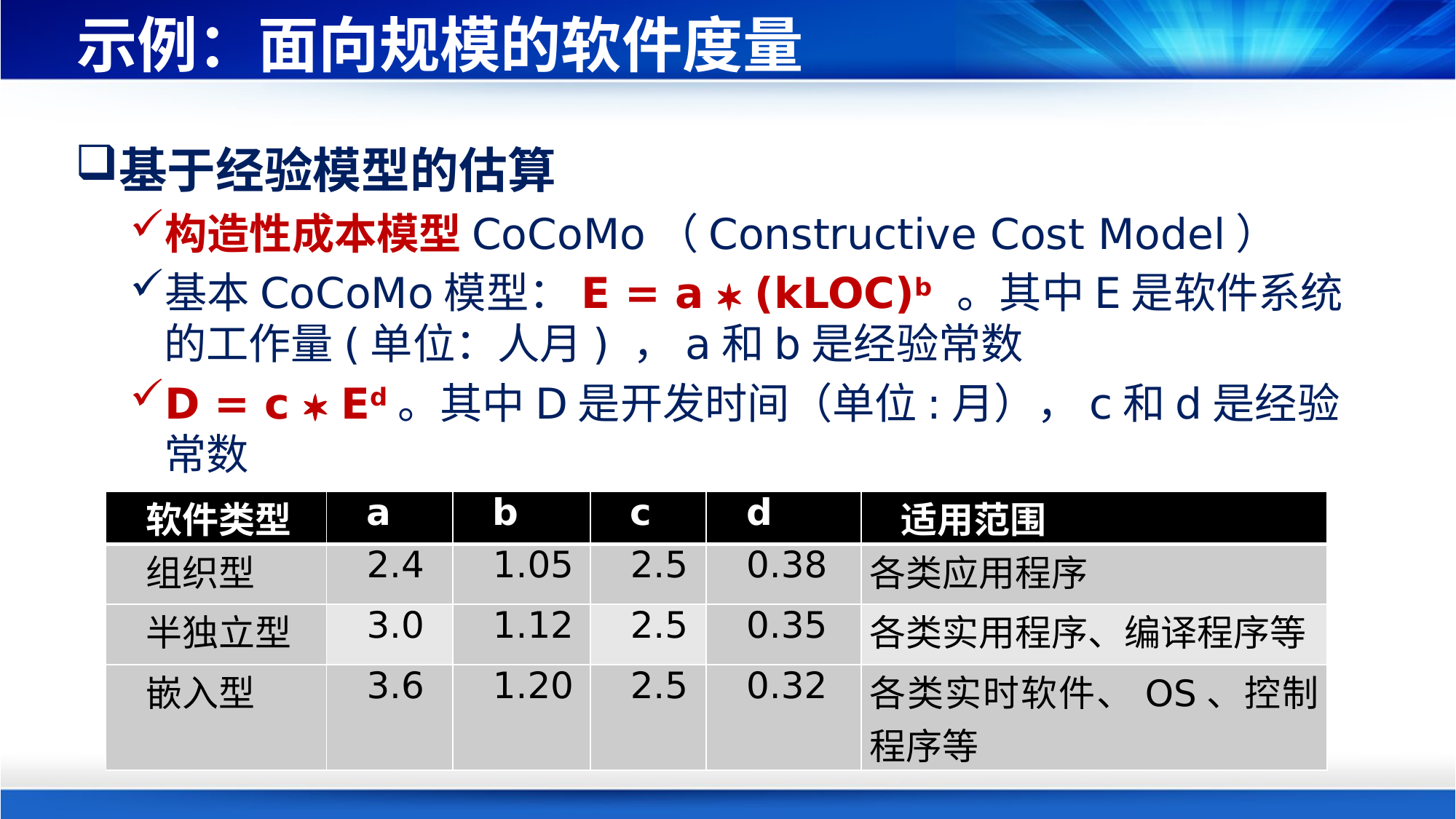

# 示例：面向规模的软件度量
基于经验模型的估算
构造性成本模型CoCoMo（Constructive Cost Model）
基本CoCoMo模型：E = a ∗ (kLOC)b 。其中E是软件系统的工作量(单位：人月) ，a和b是经验常数
D = c ∗ Ed。其中D是开发时间（单位:月），c和d是经验常数
| 软件类型 | a | b | c | d | 适用范围 |
| --- | --- | --- | --- | --- | --- |
| 组织型 | 2.4 | 1.05 | 2.5 | 0.38 | 各类应用程序 |
| 半独立型 | 3.0 | 1.12 | 2.5 | 0.35 | 各类实用程序、编译程序等 |
| 嵌入型 | 3.6 | 1.20 | 2.5 | 0.32 | 各类实时软件、OS、控制程序等 |